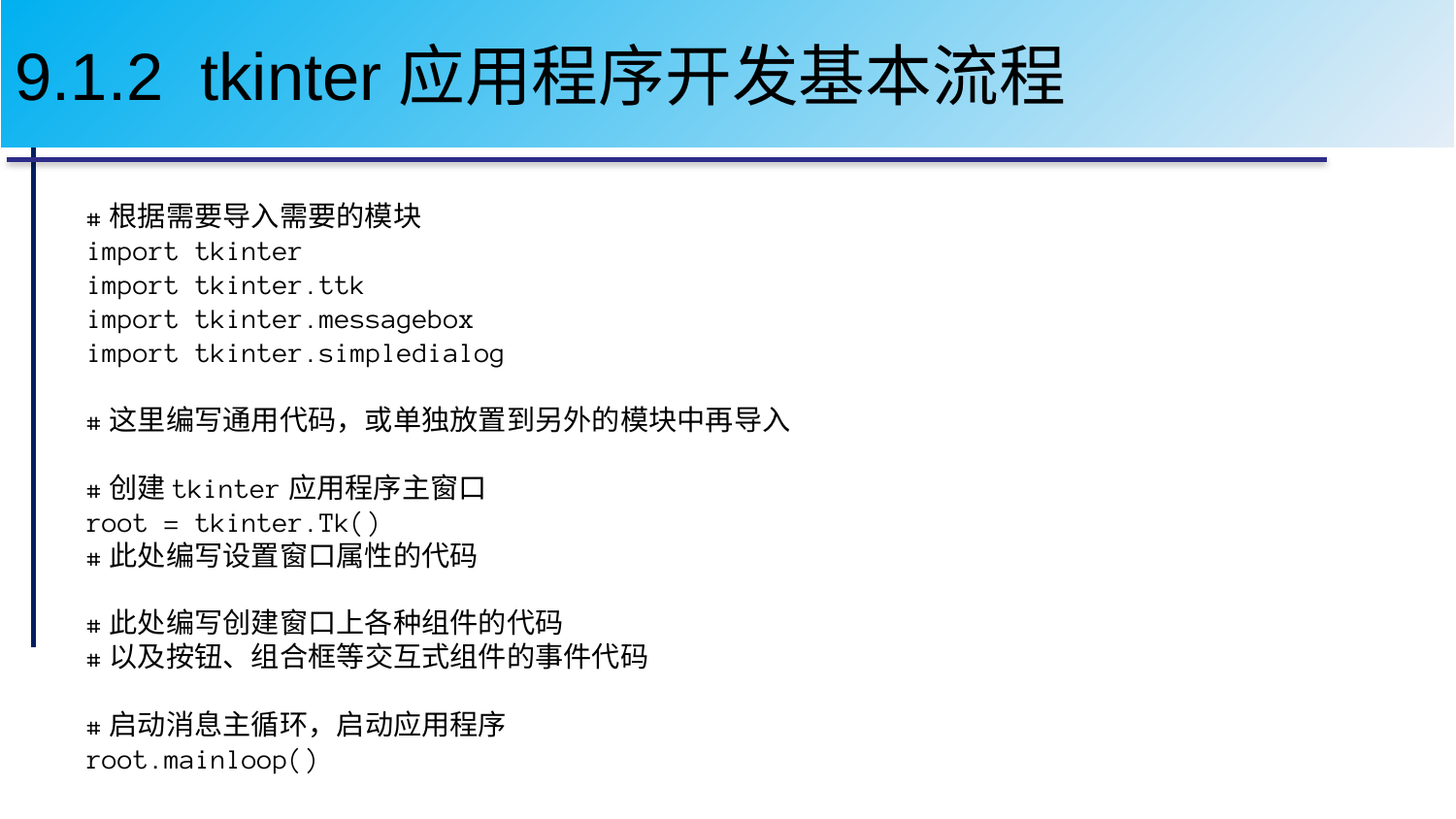

# 9.1.2  tkinter应用程序开发基本流程
#根据需要导入需要的模块
import tkinter
import tkinter.ttk
import tkinter.messagebox
import tkinter.simpledialog

#这里编写通用代码，或单独放置到另外的模块中再导入

#创建tkinter应用程序主窗口
root = tkinter.Tk()
#此处编写设置窗口属性的代码

#此处编写创建窗口上各种组件的代码
#以及按钮、组合框等交互式组件的事件代码

#启动消息主循环，启动应用程序
root.mainloop()